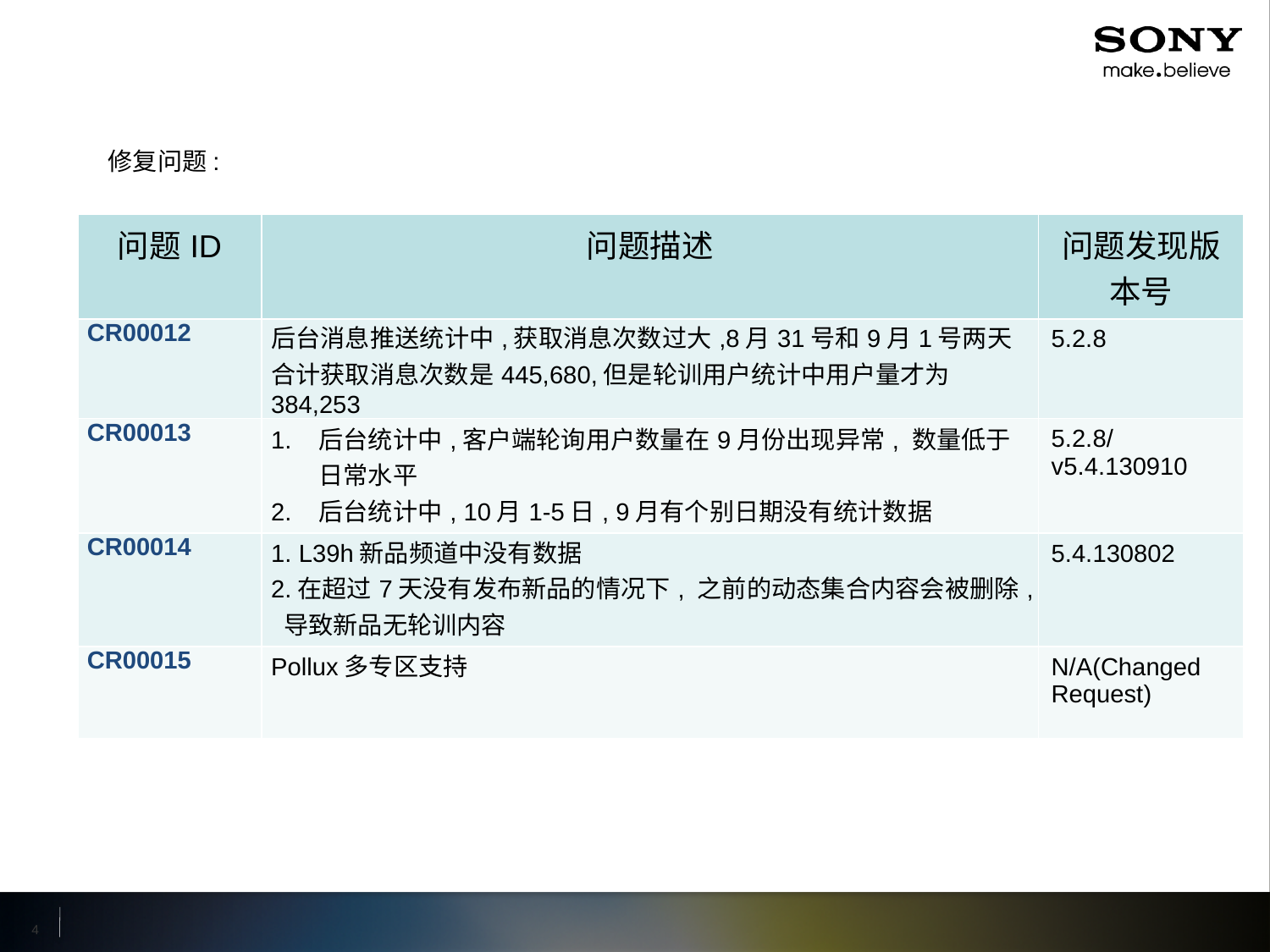

修复问题:

| 问题ID | 问题描述 | 问题发现版本号 |
| --- | --- | --- |
| CR00012 | 后台消息推送统计中,获取消息次数过大,8月31号和9月1号两天合计获取消息次数是445,680,但是轮训用户统计中用户量才为384,253 | 5.2.8 |
| CR00013 | 后台统计中,客户端轮询用户数量在9月份出现异常, 数量低于日常水平 后台统计中, 10月1-5日, 9月有个别日期没有统计数据 | 5.2.8/v5.4.130910 |
| CR00014 | 1. L39h新品频道中没有数据 2.在超过7天没有发布新品的情况下, 之前的动态集合内容会被删除, 导致新品无轮训内容 | 5.4.130802 |
| CR00015 | Pollux多专区支持 | N/A(Changed Request) |